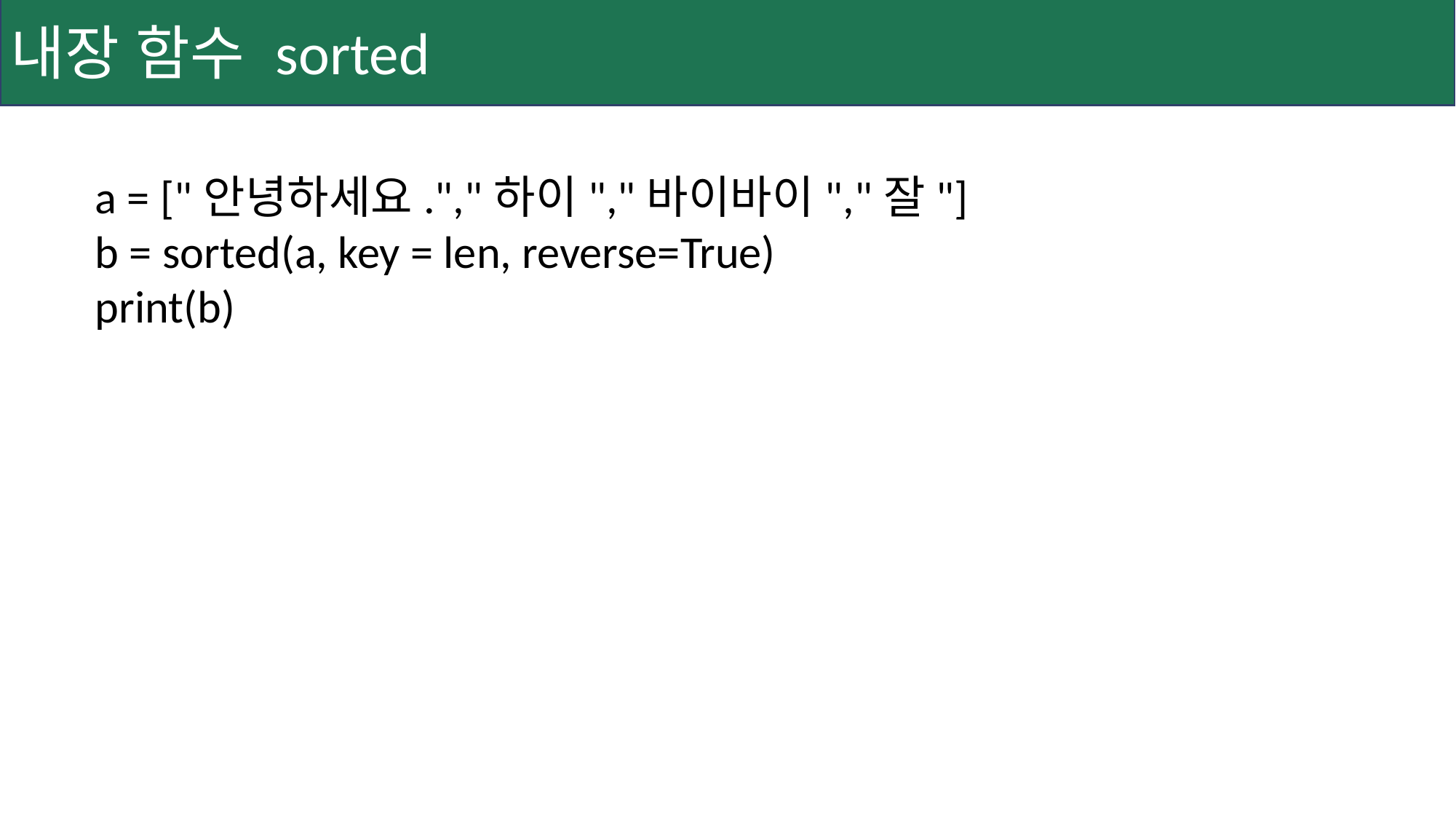

내장 함수 sorted
a = ["안녕하세요.","하이","바이바이","잘"]
b = sorted(a, key = len, reverse=True)
print(b)